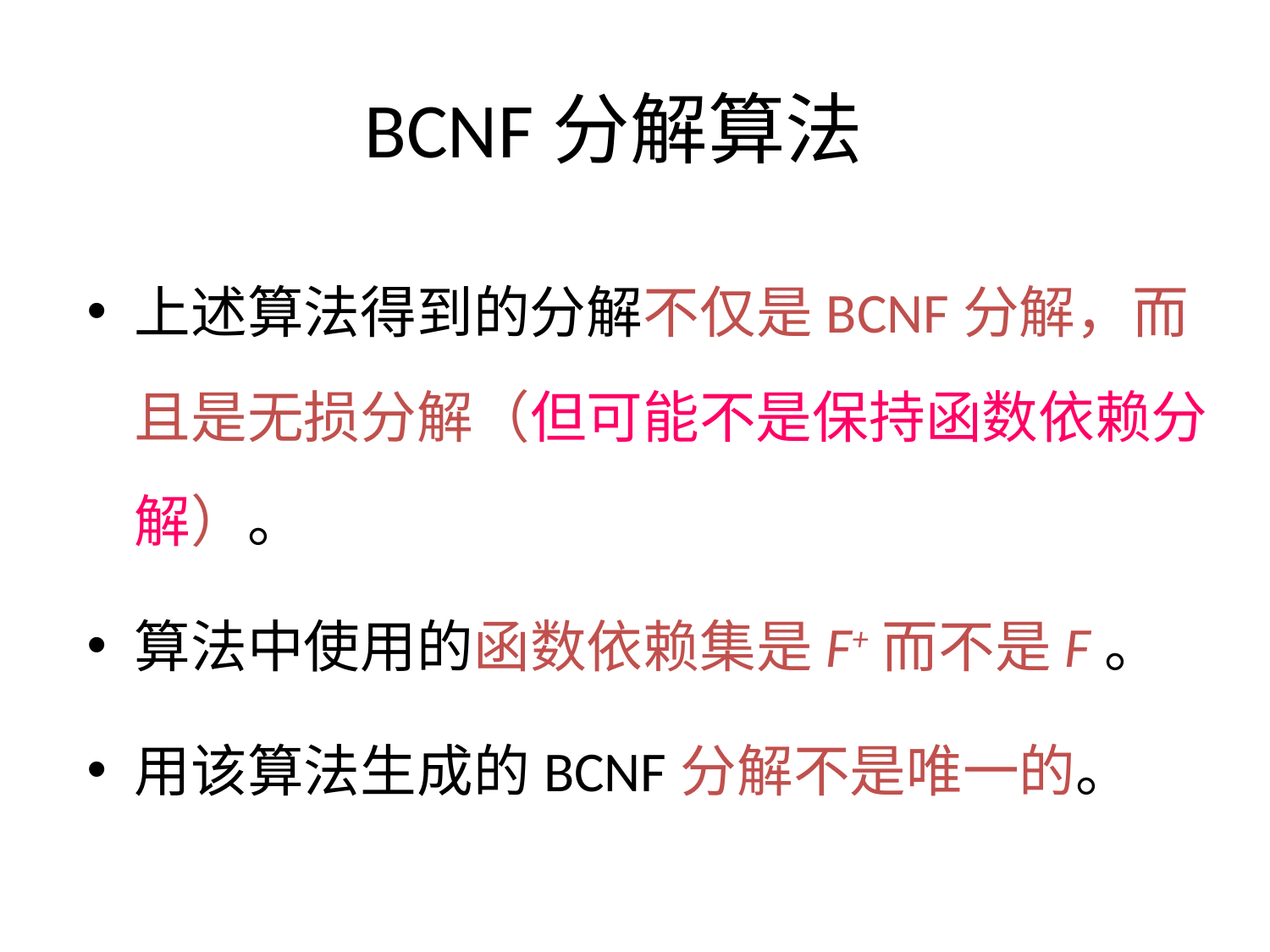

# BCNF分解算法
上述算法得到的分解不仅是BCNF分解，而且是无损分解（但可能不是保持函数依赖分解）。
算法中使用的函数依赖集是F+而不是F。
用该算法生成的BCNF分解不是唯一的。